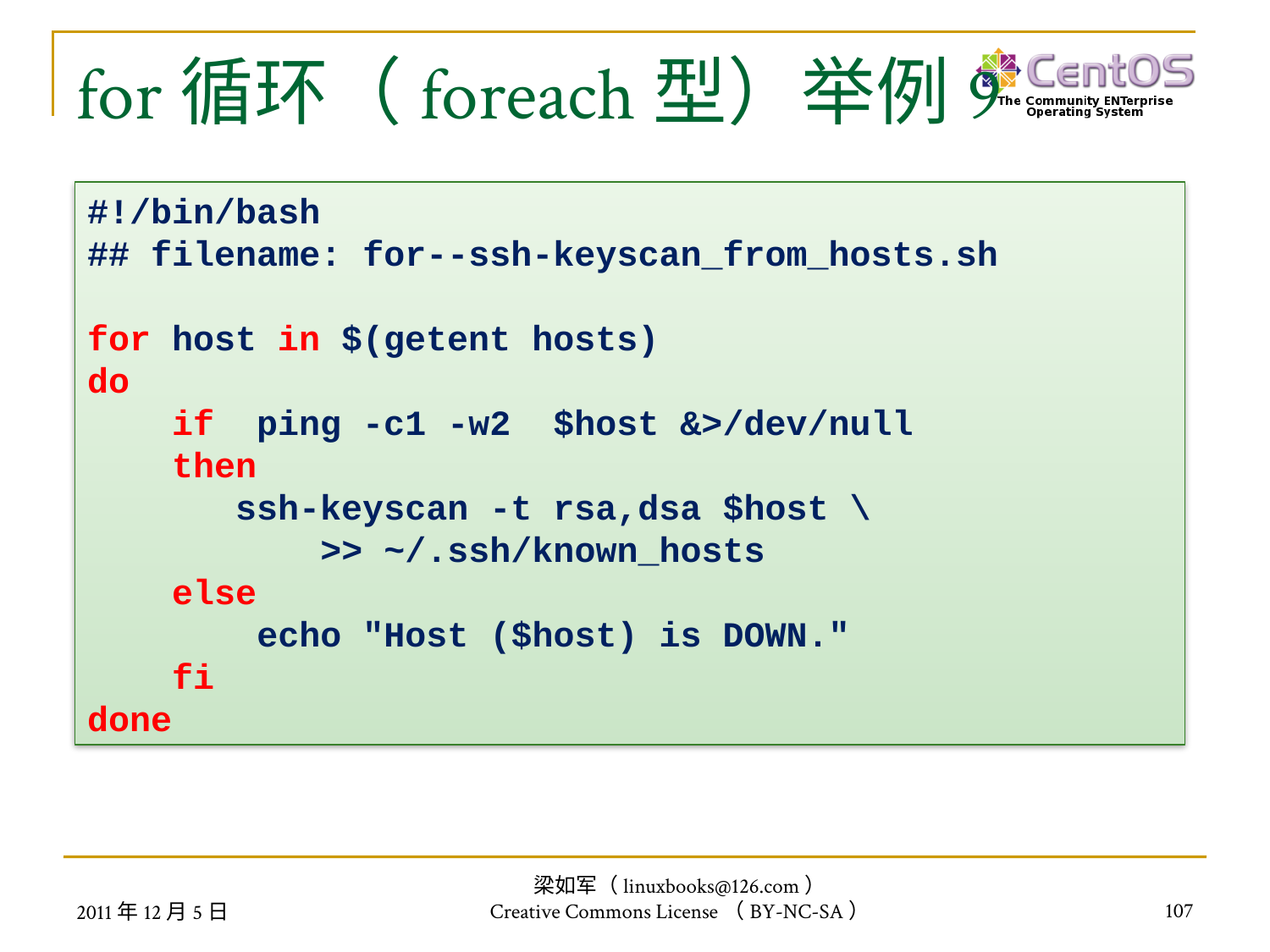

# for循环（foreach型）举例9
#!/bin/bash
## filename: for--ssh-keyscan_from_hosts.sh

for host in $(getent hosts)
do
    if  ping -c1 -w2  $host &>/dev/null
    then
       ssh-keyscan -t rsa,dsa $host \
           >> ~/.ssh/known_hosts
    else
        echo "Host ($host) is DOWN."
    fi
done
梁如军（linuxbooks@126.com）
Creative Commons License（BY-NC-SA）
2011年12月5日
107